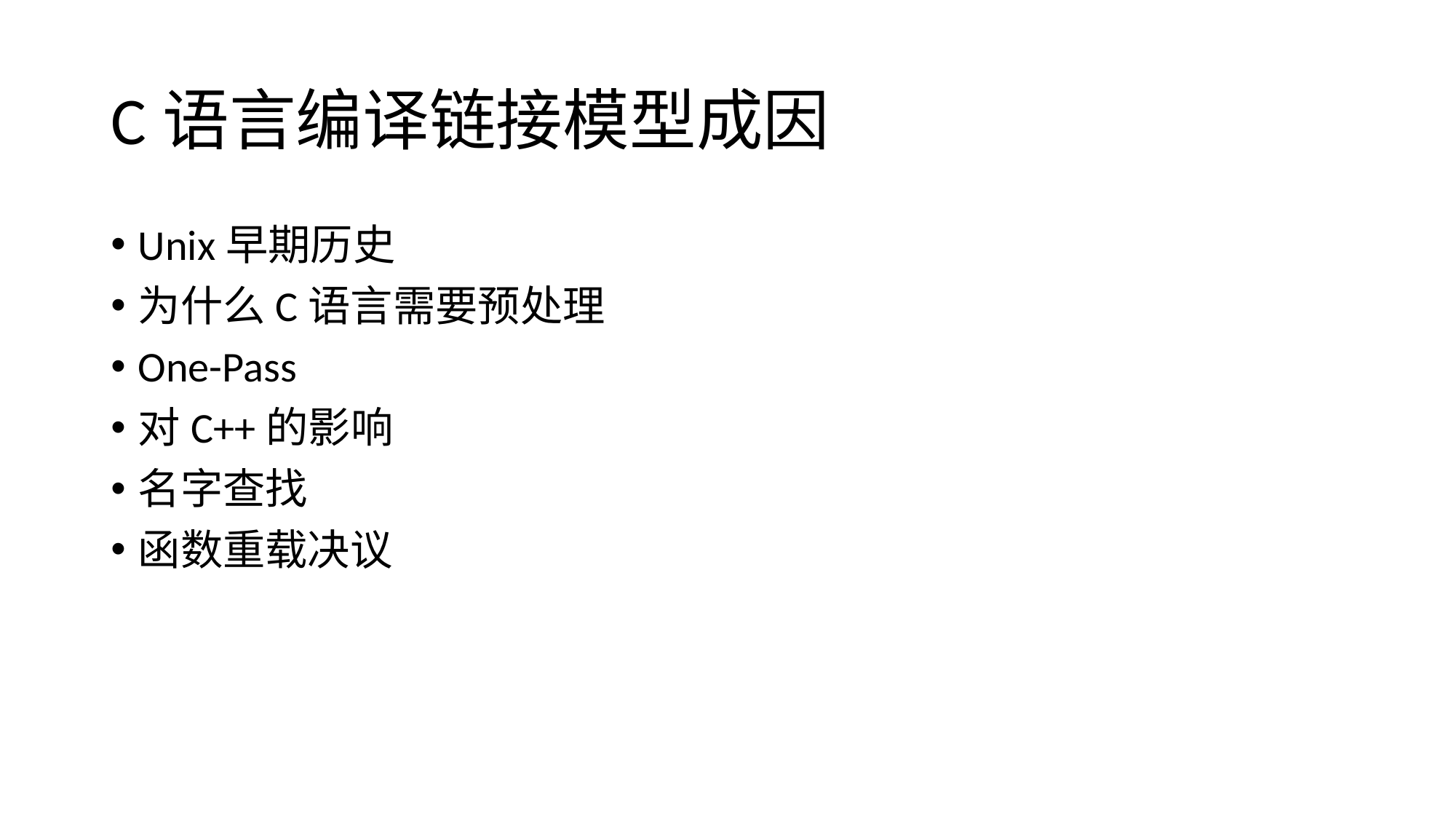

# C语言编译链接模型成因
Unix早期历史
为什么C语言需要预处理
One-Pass
对C++的影响
名字查找
函数重载决议